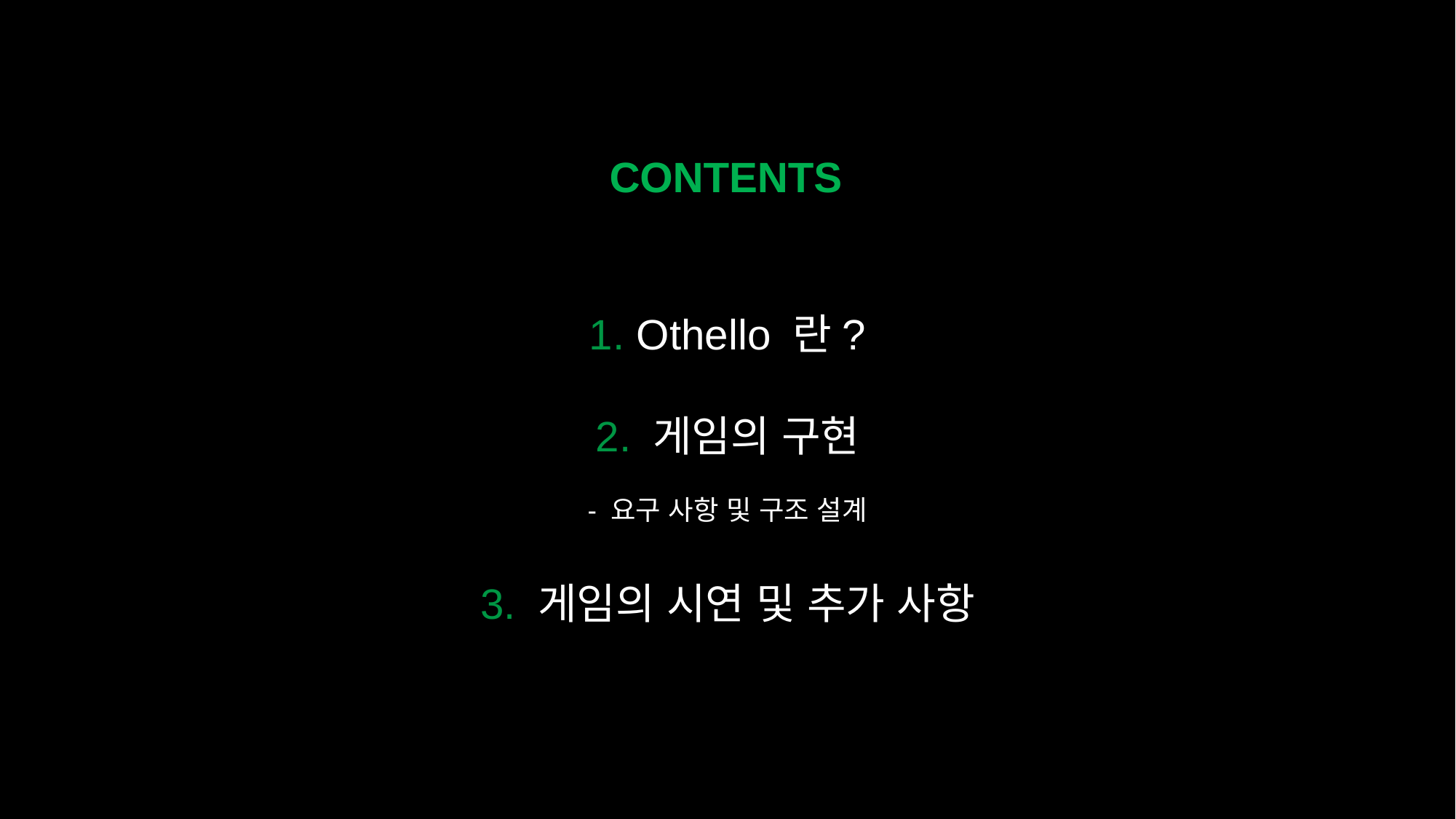

CONTENTS
1. Othello 란?

2. 게임의 구현

- 요구 사항 및 구조 설계

3. 게임의 시연 및 추가 사항